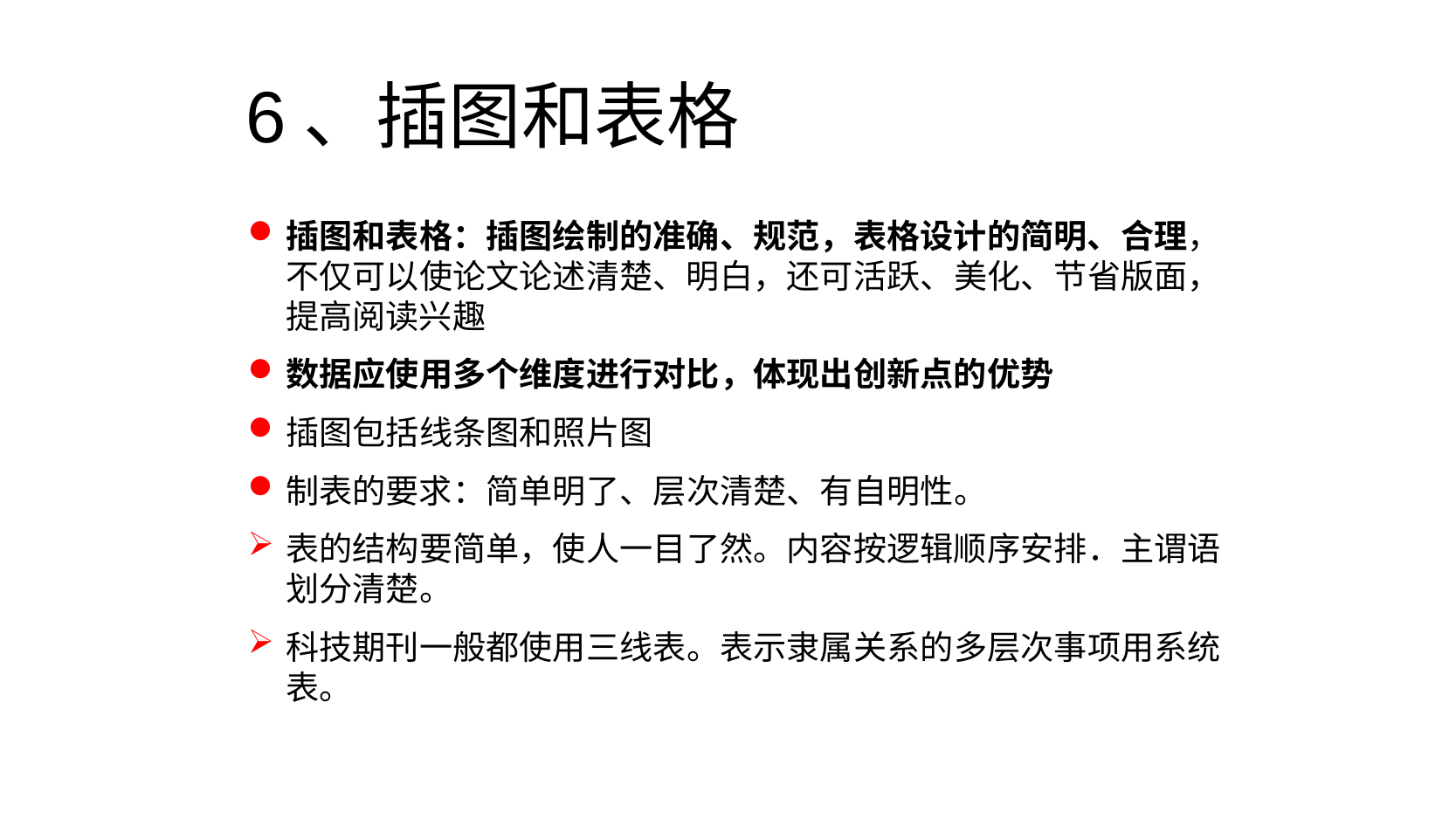

6、插图和表格
插图和表格：插图绘制的准确、规范，表格设计的简明、合理，不仅可以使论文论述清楚、明白，还可活跃、美化、节省版面，提高阅读兴趣
数据应使用多个维度进行对比，体现出创新点的优势
插图包括线条图和照片图
制表的要求：简单明了、层次清楚、有自明性。
表的结构要简单，使人一目了然。内容按逻辑顺序安排．主谓语划分清楚。
科技期刊一般都使用三线表。表示隶属关系的多层次事项用系统表。